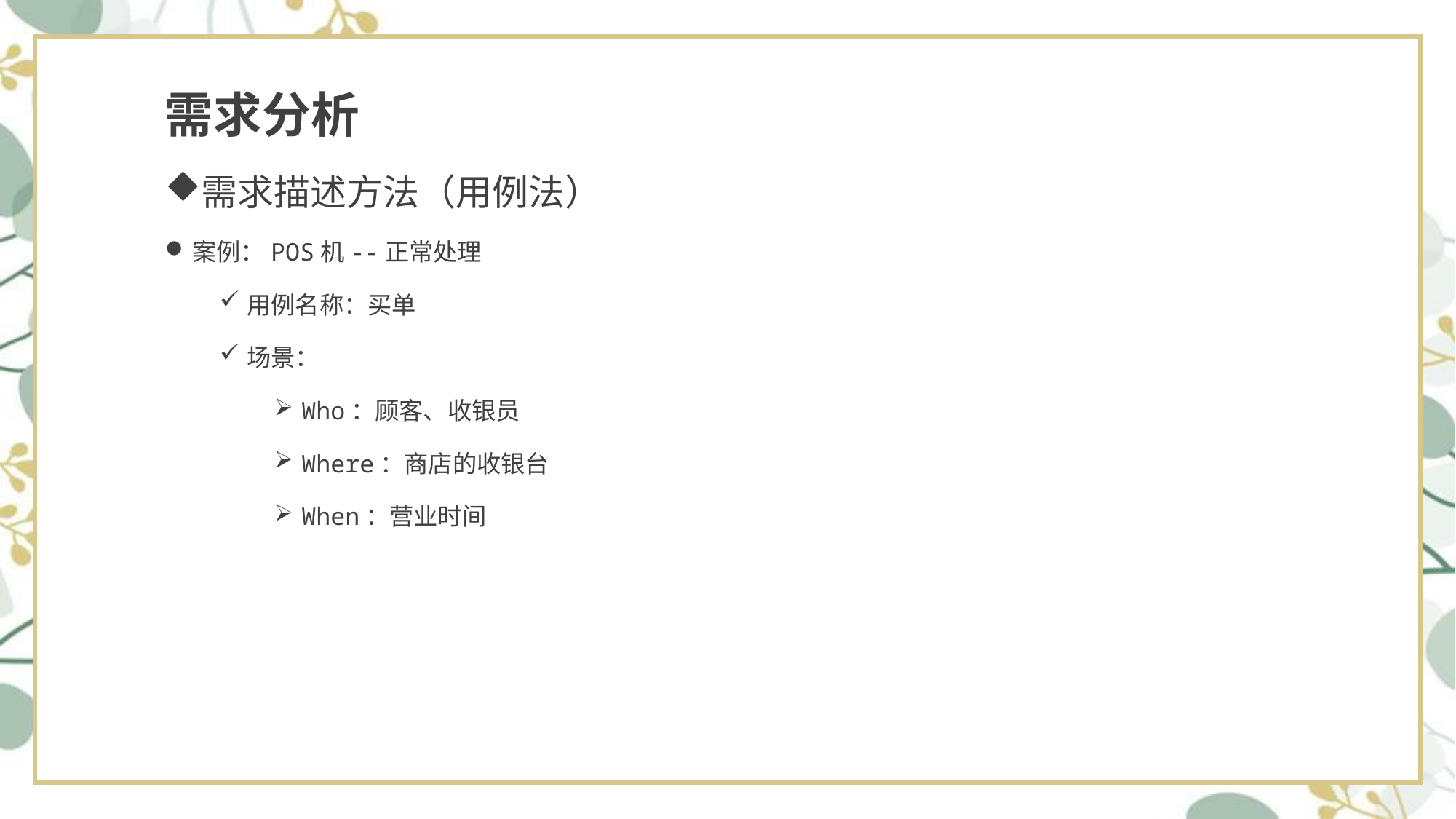

# 需求分析
需求描述方法（用例法）
案例：POS机--正常处理
用例名称：买单
场景：
Who：顾客、收银员
Where：商店的收银台
When：营业时间